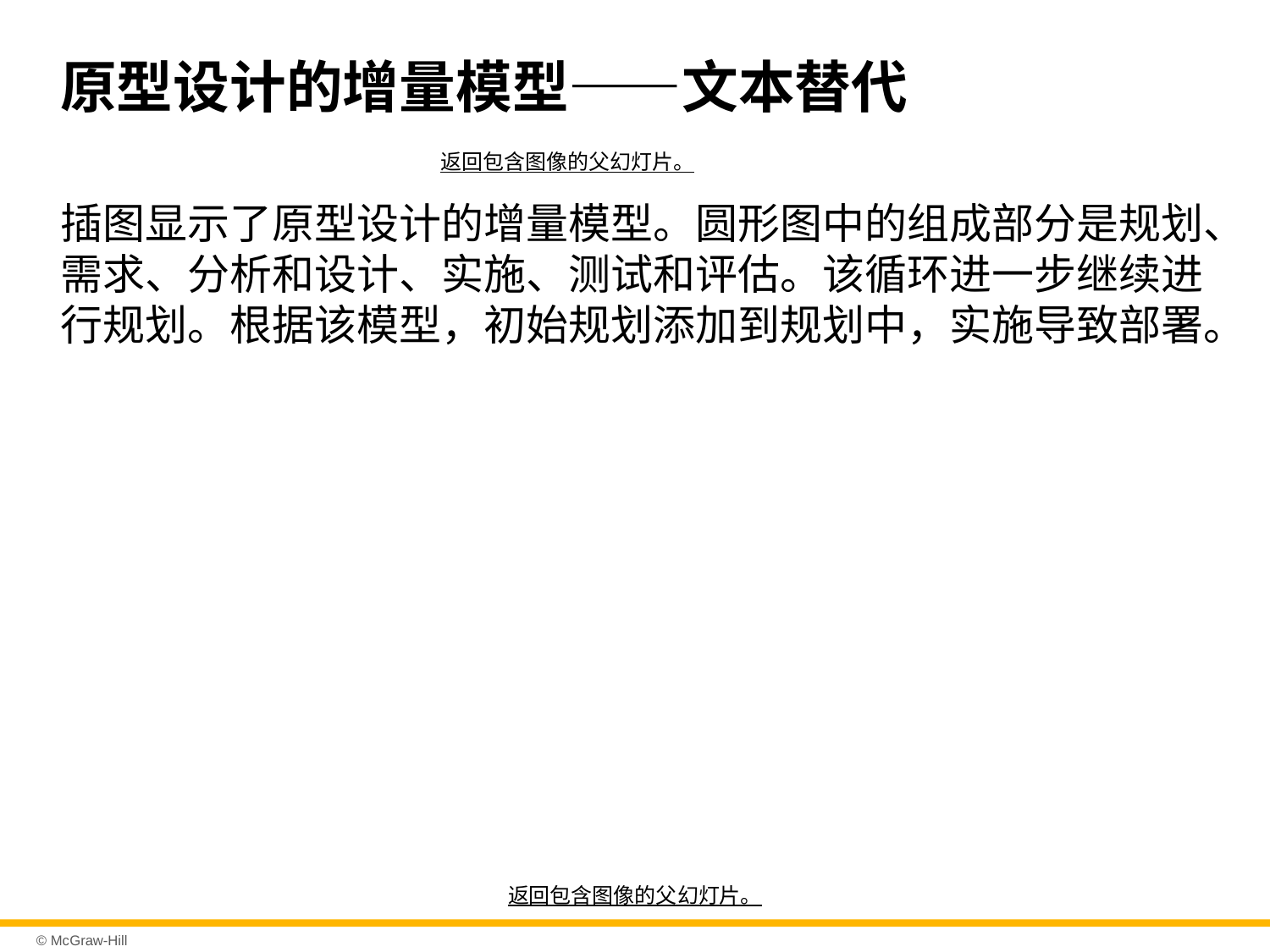

# 原型设计的增量模型——文本替代
返回包含图像的父幻灯片。
插图显示了原型设计的增量模型。圆形图中的组成部分是规划、需求、分析和设计、实施、测试和评估。该循环进一步继续进行规划。根据该模型，初始规划添加到规划中，实施导致部署。
返回包含图像的父幻灯片。
30